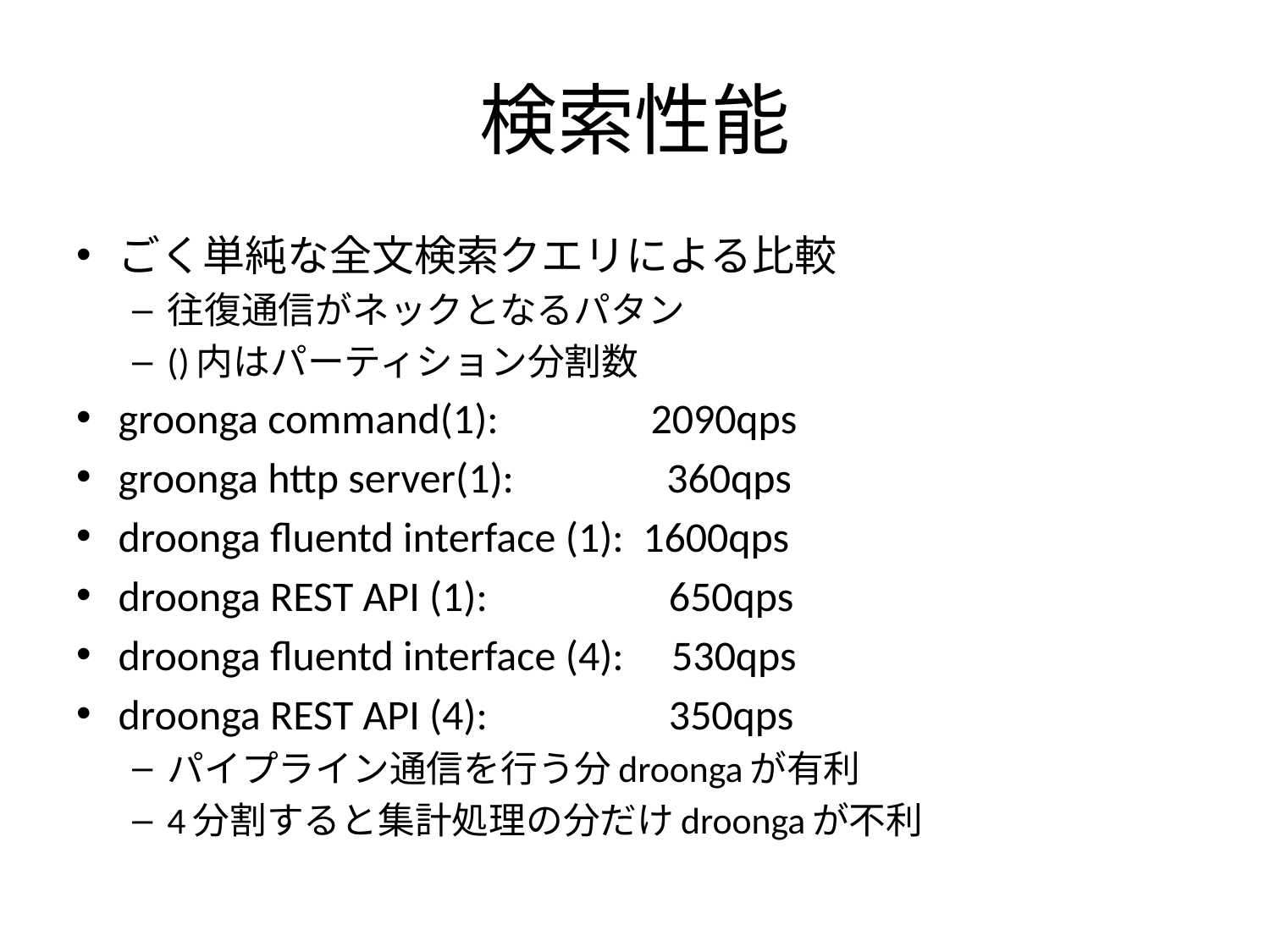

# 検索性能
ごく単純な全文検索クエリによる比較
往復通信がネックとなるパタン
()内はパーティション分割数
groonga command(1):                2090qps
groonga http server(1):                360qps
droonga fluentd interface (1):  1600qps
droonga REST API (1):                   650qps
droonga fluentd interface (4):     530qps
droonga REST API (4):                   350qps
パイプライン通信を行う分droongaが有利
4分割すると集計処理の分だけdroongaが不利